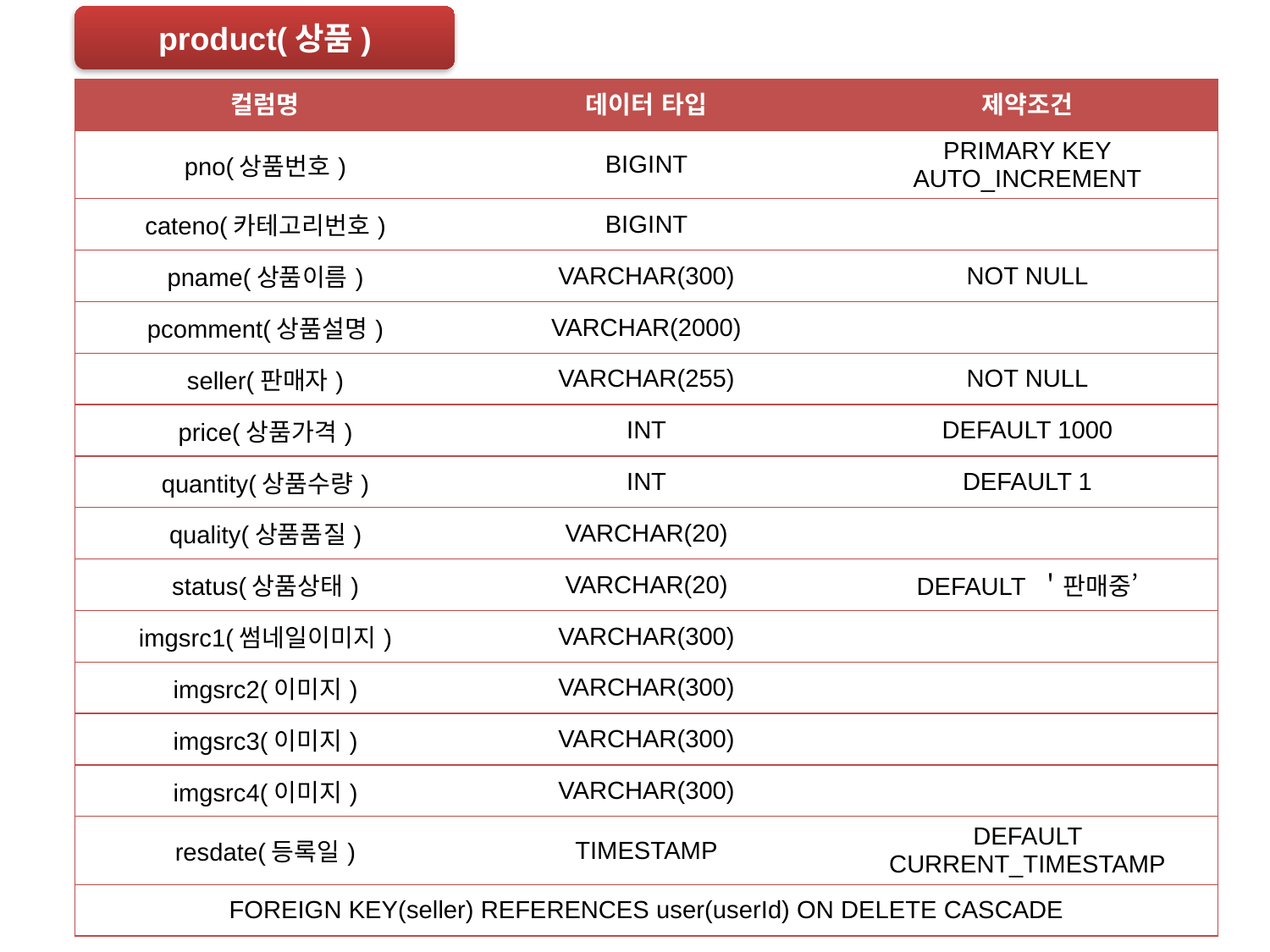

product(상품)
| 컬럼명 | 데이터 타입 | 제약조건 |
| --- | --- | --- |
| pno(상품번호) | BIGINT | PRIMARY KEY AUTO\_INCREMENT |
| cateno(카테고리번호) | BIGINT |  |
| pname(상품이름) | VARCHAR(300) | NOT NULL |
| pcomment(상품설명) | VARCHAR(2000) |  |
| seller(판매자) | VARCHAR(255) | NOT NULL |
| price(상품가격) | INT | DEFAULT 1000 |
| quantity(상품수량) | INT | DEFAULT 1 |
| quality(상품품질) | VARCHAR(20) |  |
| status(상품상태) | VARCHAR(20) | DEFAULT ＇판매중’ |
| imgsrc1(썸네일이미지) | VARCHAR(300) |  |
| imgsrc2(이미지) | VARCHAR(300) |  |
| imgsrc3(이미지) | VARCHAR(300) |  |
| imgsrc4(이미지) | VARCHAR(300) |  |
| resdate(등록일) | TIMESTAMP | DEFAULT CURRENT\_TIMESTAMP |
| FOREIGN KEY(seller) REFERENCES user(userId) ON DELETE CASCADE |  |  |